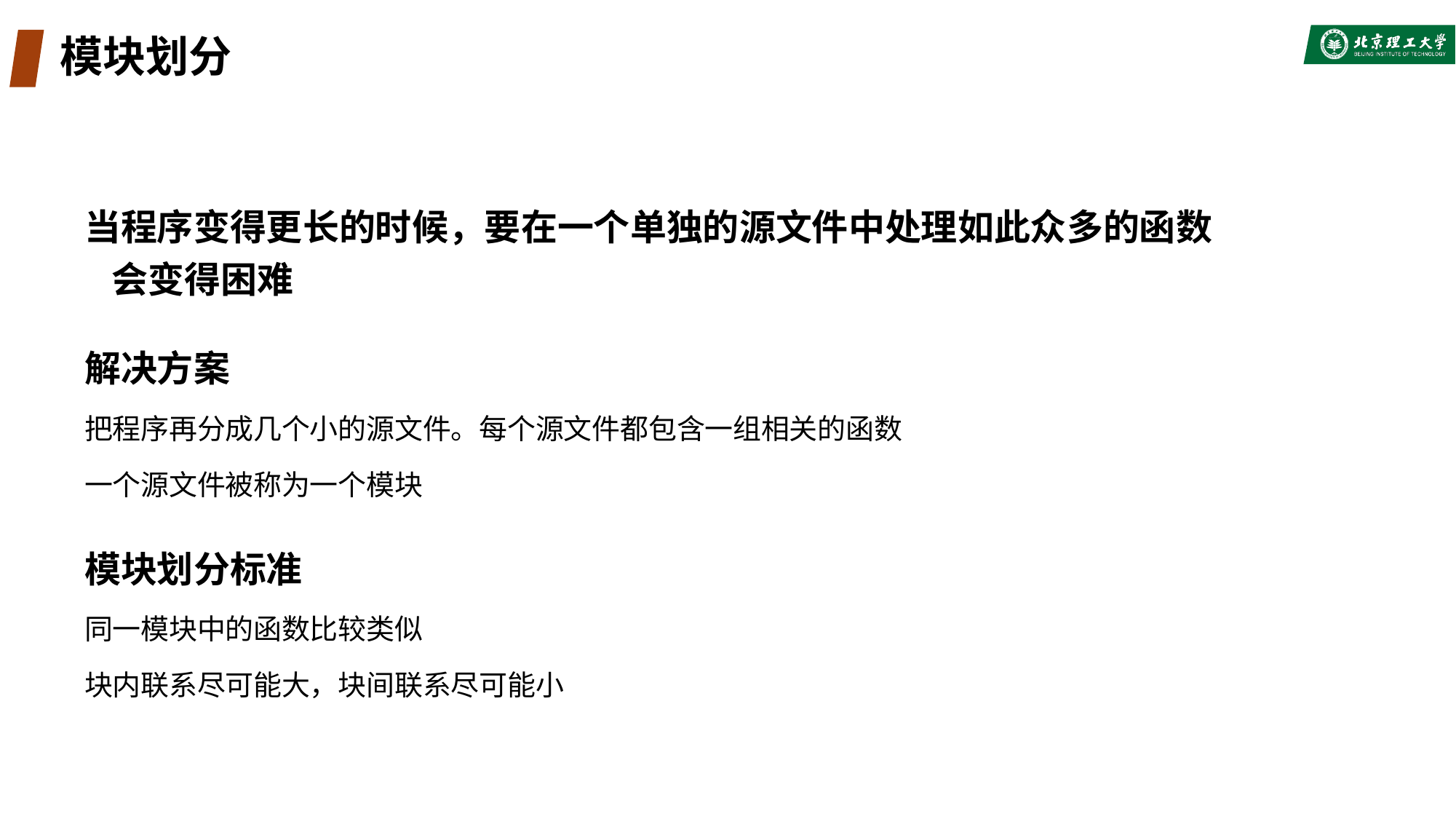

# 模块划分
当程序变得更长的时候，要在一个单独的源文件中处理如此众多的函数会变得困难
解决方案
把程序再分成几个小的源文件。每个源文件都包含一组相关的函数
一个源文件被称为一个模块
模块划分标准
同一模块中的函数比较类似
块内联系尽可能大，块间联系尽可能小